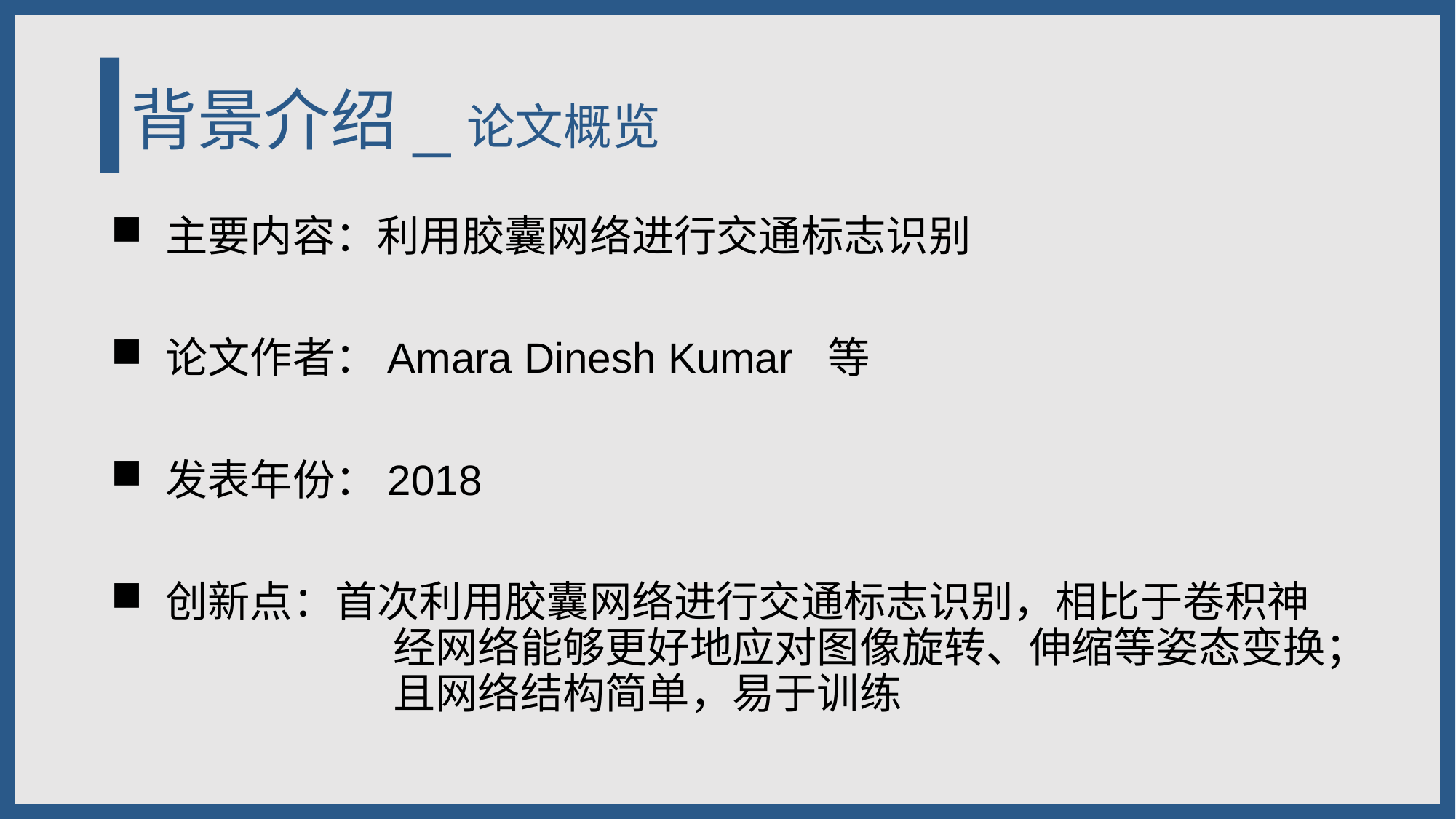

# 背景介绍_论文概览
主要内容：利用胶囊网络进行交通标志识别

论文作者：Amara Dinesh Kumar  等

发表年份：2018

创新点：首次利用胶囊网络进行交通标志识别，相比于卷积神		 经网络能够更好地应对图像旋转、伸缩等姿态变换；		 且网络结构简单，易于训练